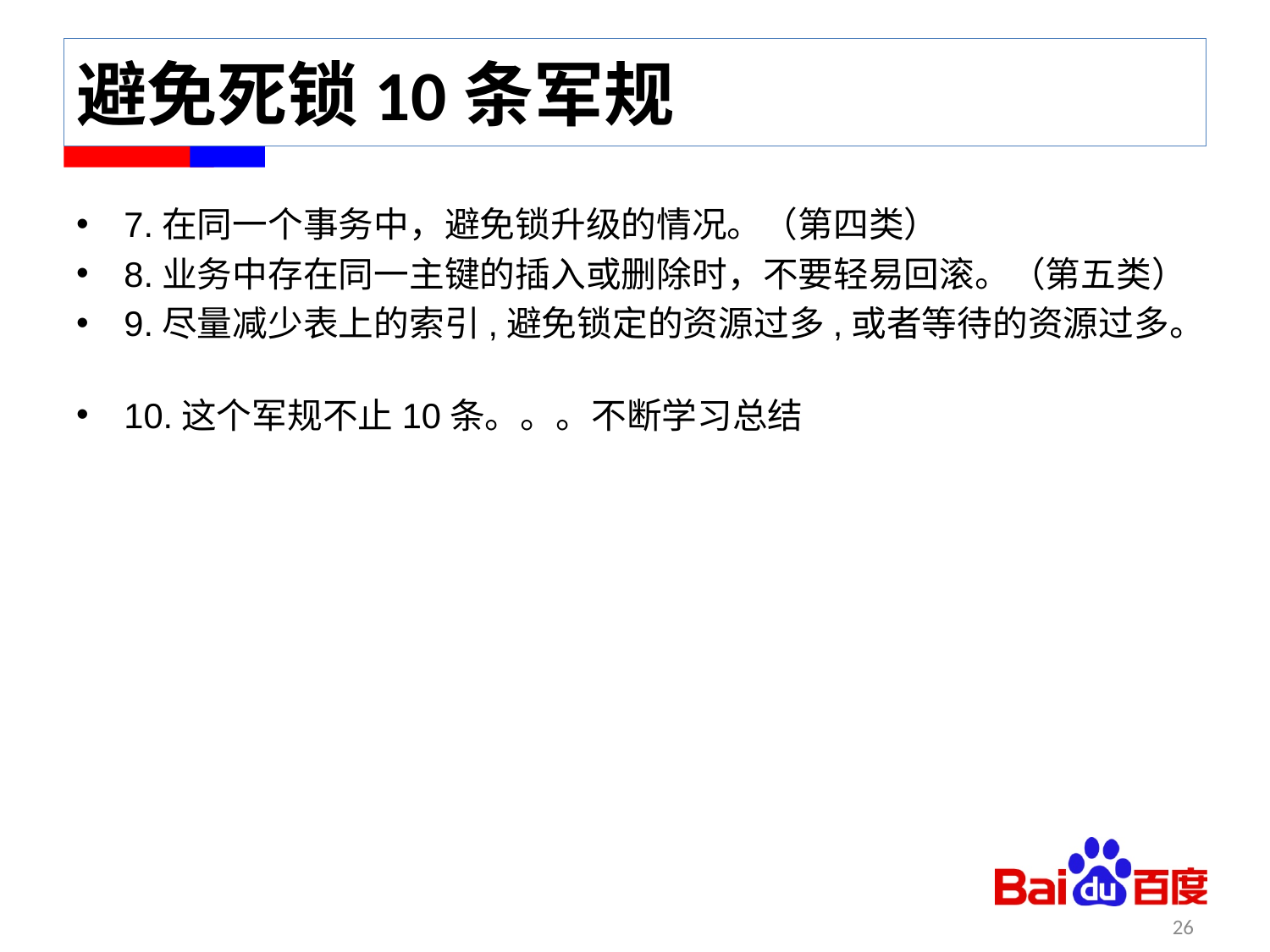

# 避免死锁10条军规
7.在同一个事务中，避免锁升级的情况。（第四类）
8.业务中存在同一主键的插入或删除时，不要轻易回滚。（第五类）
9.尽量减少表上的索引,避免锁定的资源过多,或者等待的资源过多。
10.这个军规不止10条。。。不断学习总结

26